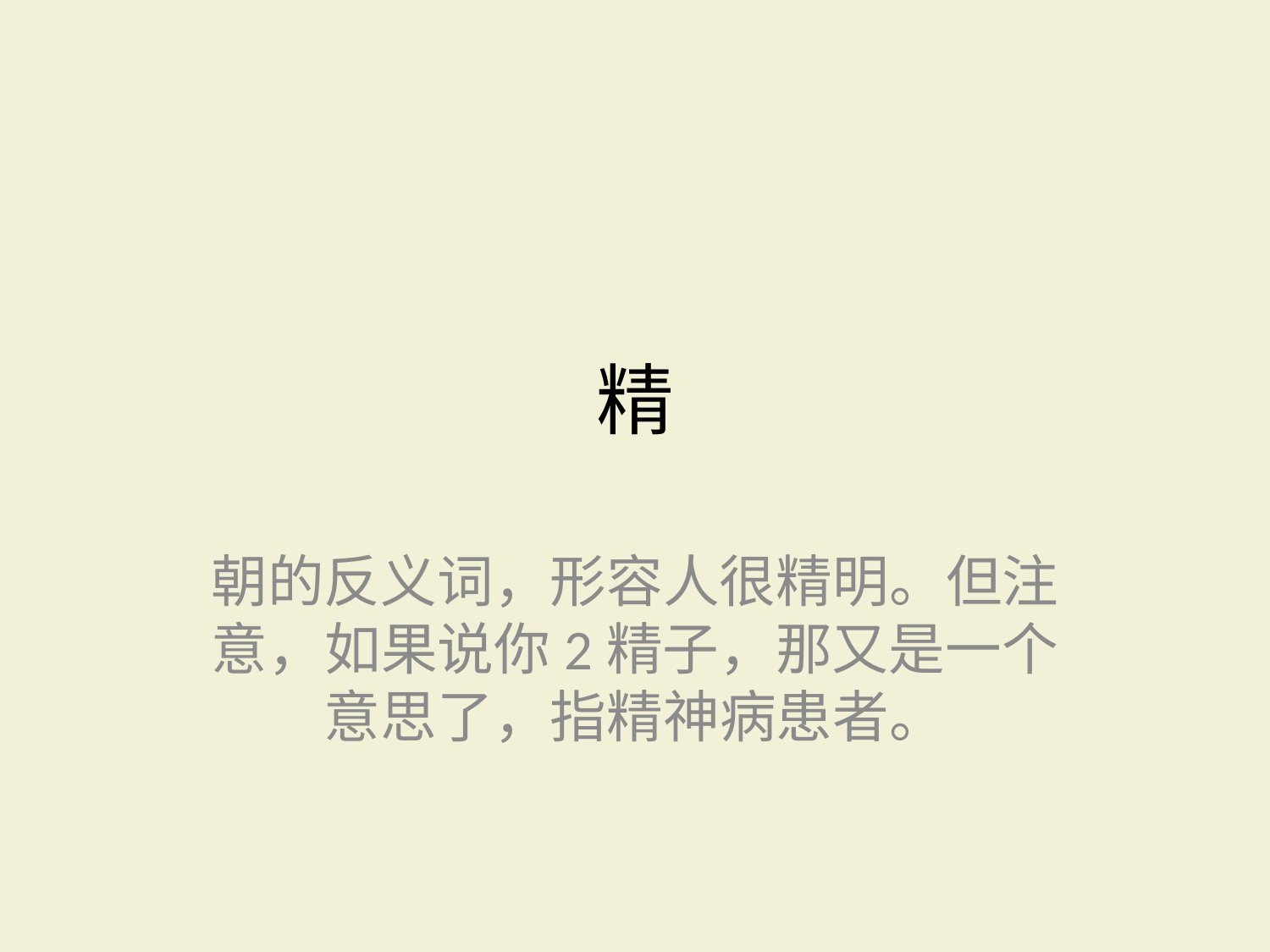

# 精
朝的反义词，形容人很精明。但注意，如果说你2精子，那又是一个意思了，指精神病患者。